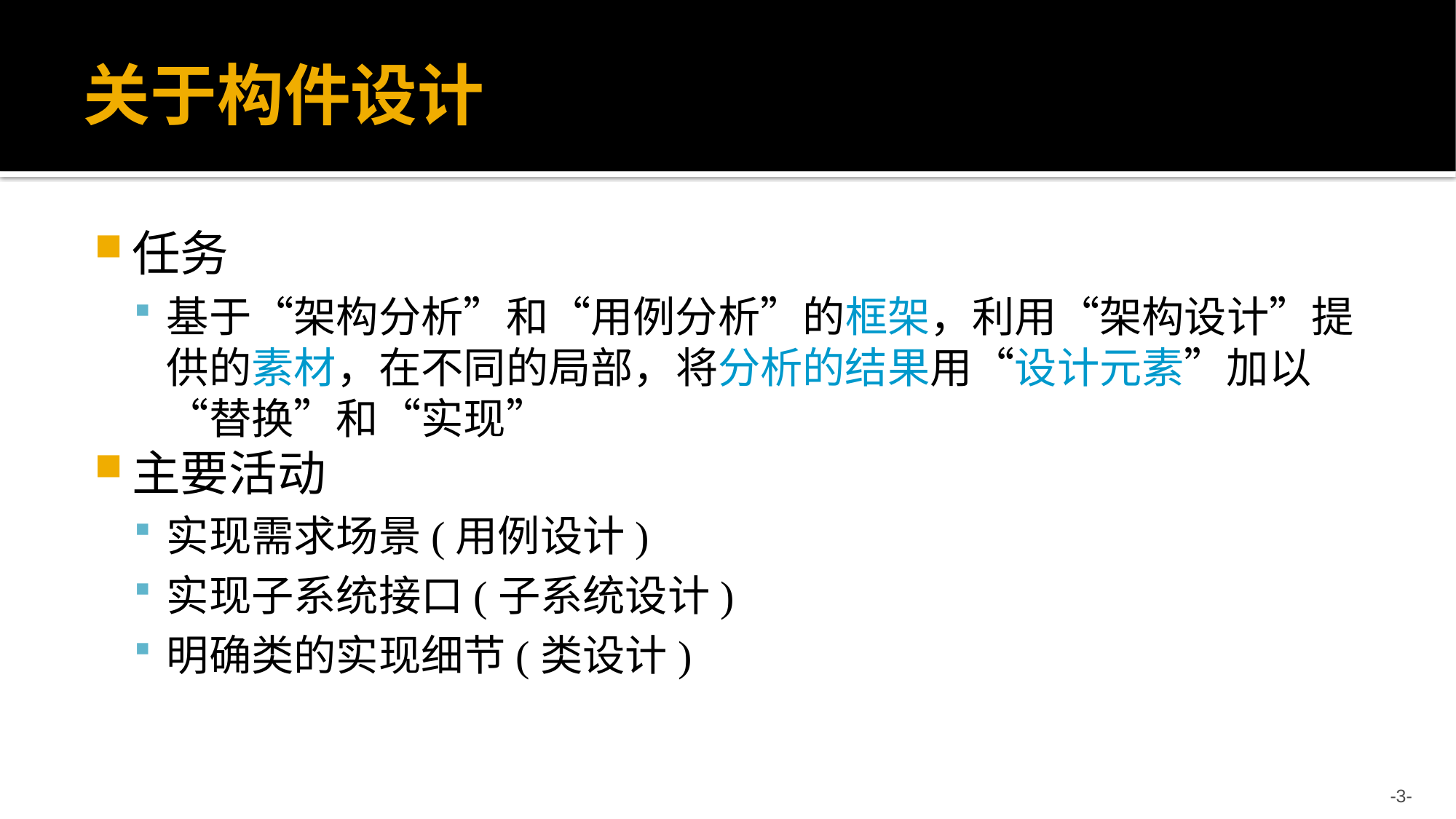

# 关于构件设计
任务
基于“架构分析”和“用例分析”的框架，利用“架构设计”提供的素材，在不同的局部，将分析的结果用“设计元素”加以“替换”和“实现”
主要活动
实现需求场景(用例设计)
实现子系统接口(子系统设计)
明确类的实现细节(类设计)
-3-